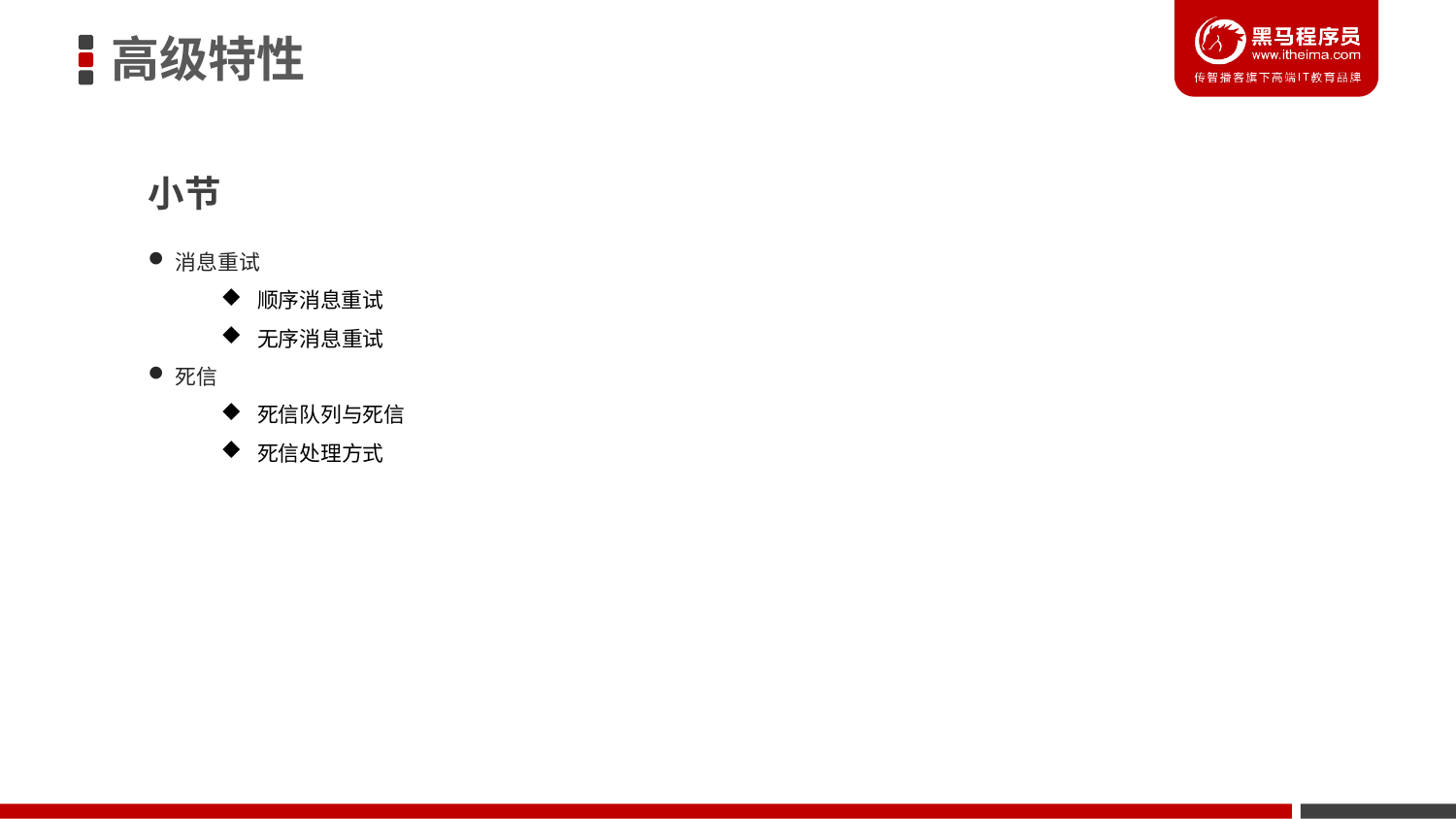

高级特性
小节
消息重试
顺序消息重试
无序消息重试
死信
死信队列与死信
死信处理方式